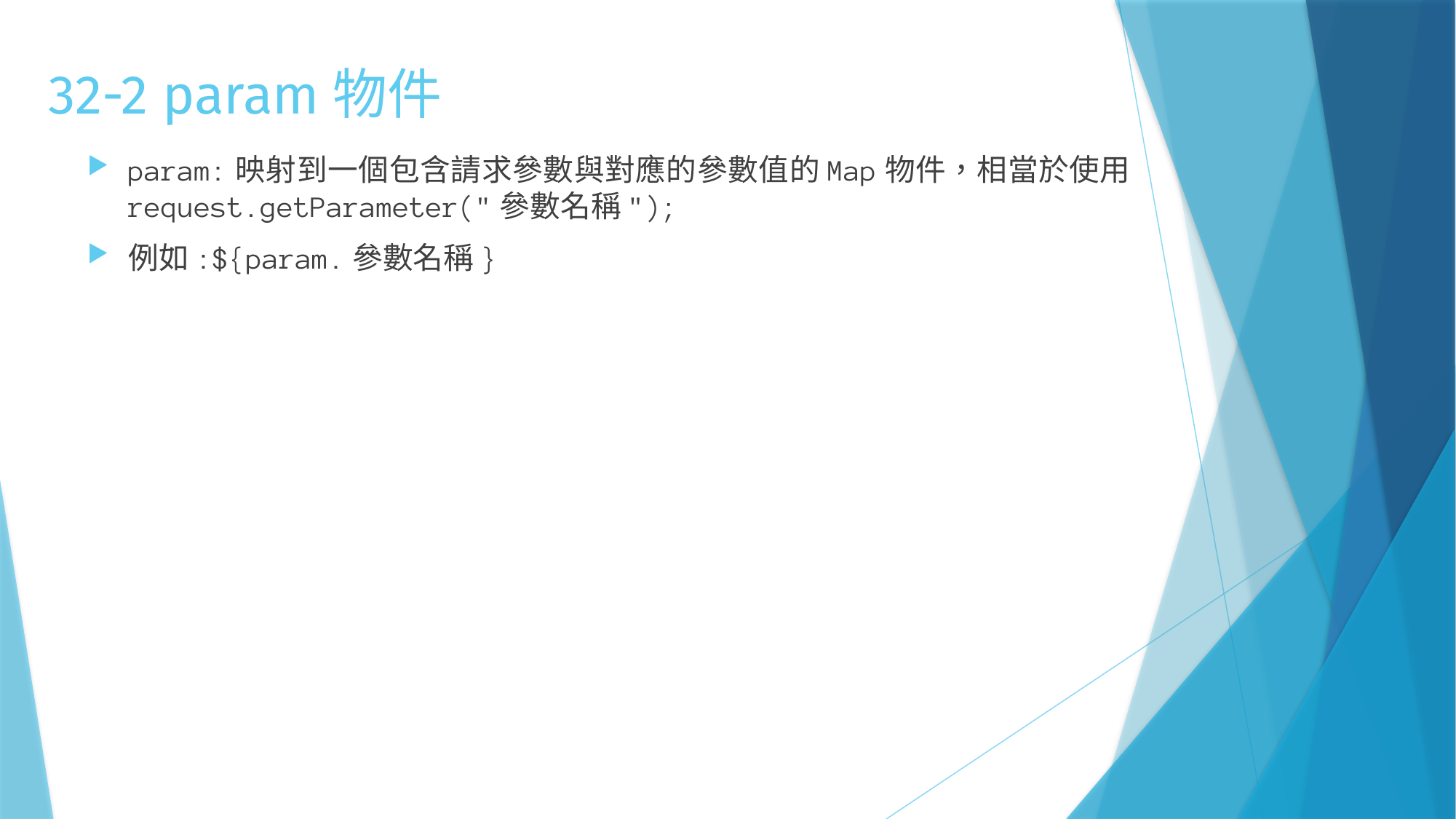

# 32-2 param物件
param:映射到一個包含請求參數與對應的參數值的Map物件，相當於使用request.getParameter("參數名稱");
例如:${param.參數名稱}